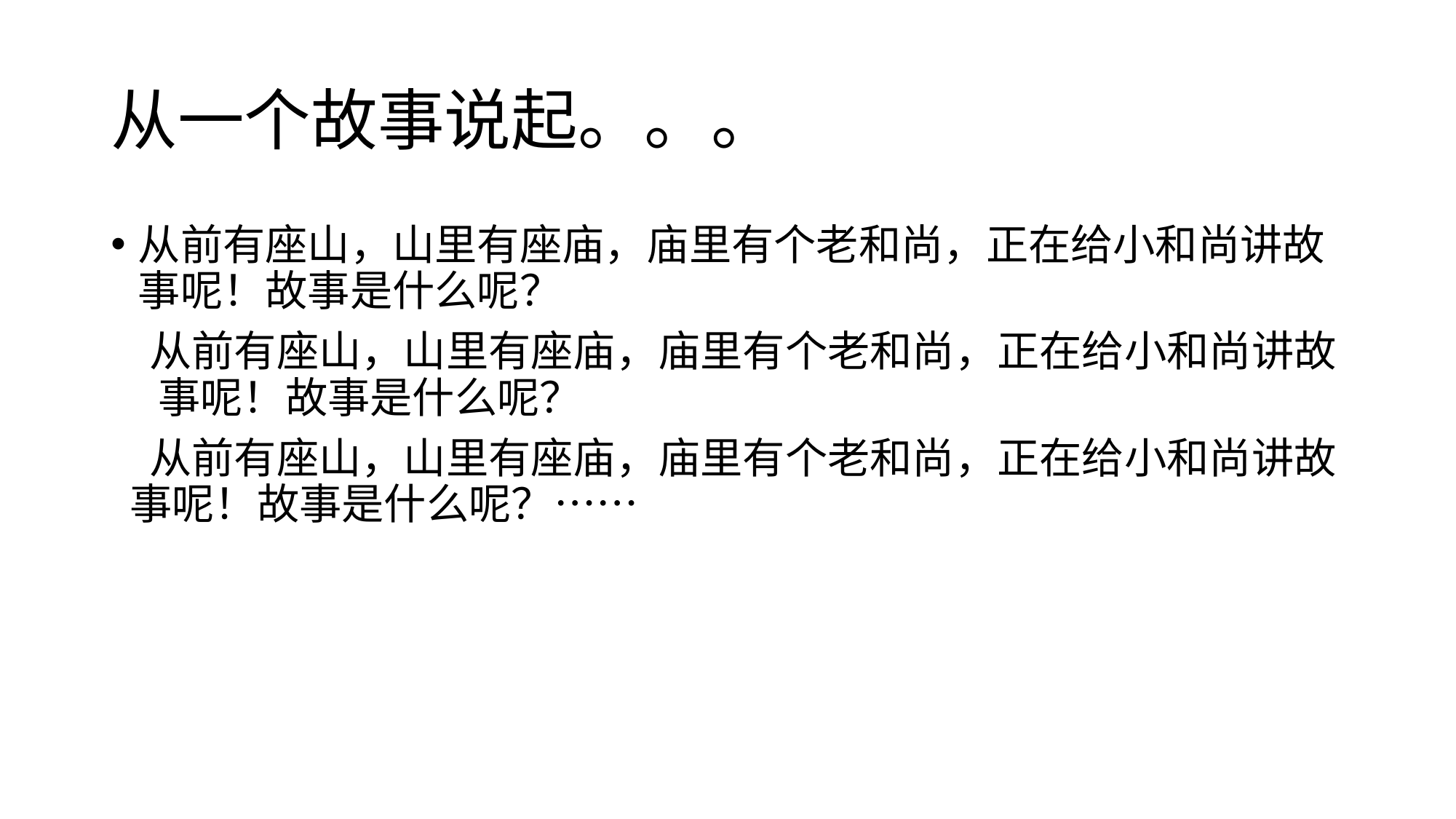

# 从一个故事说起。。。
从前有座山，山里有座庙，庙里有个老和尚，正在给小和尚讲故事呢！故事是什么呢？
   从前有座山，山里有座庙，庙里有个老和尚，正在给小和尚讲故      事呢！故事是什么呢？
   从前有座山，山里有座庙，庙里有个老和尚，正在给小和尚讲故   事呢！故事是什么呢？……